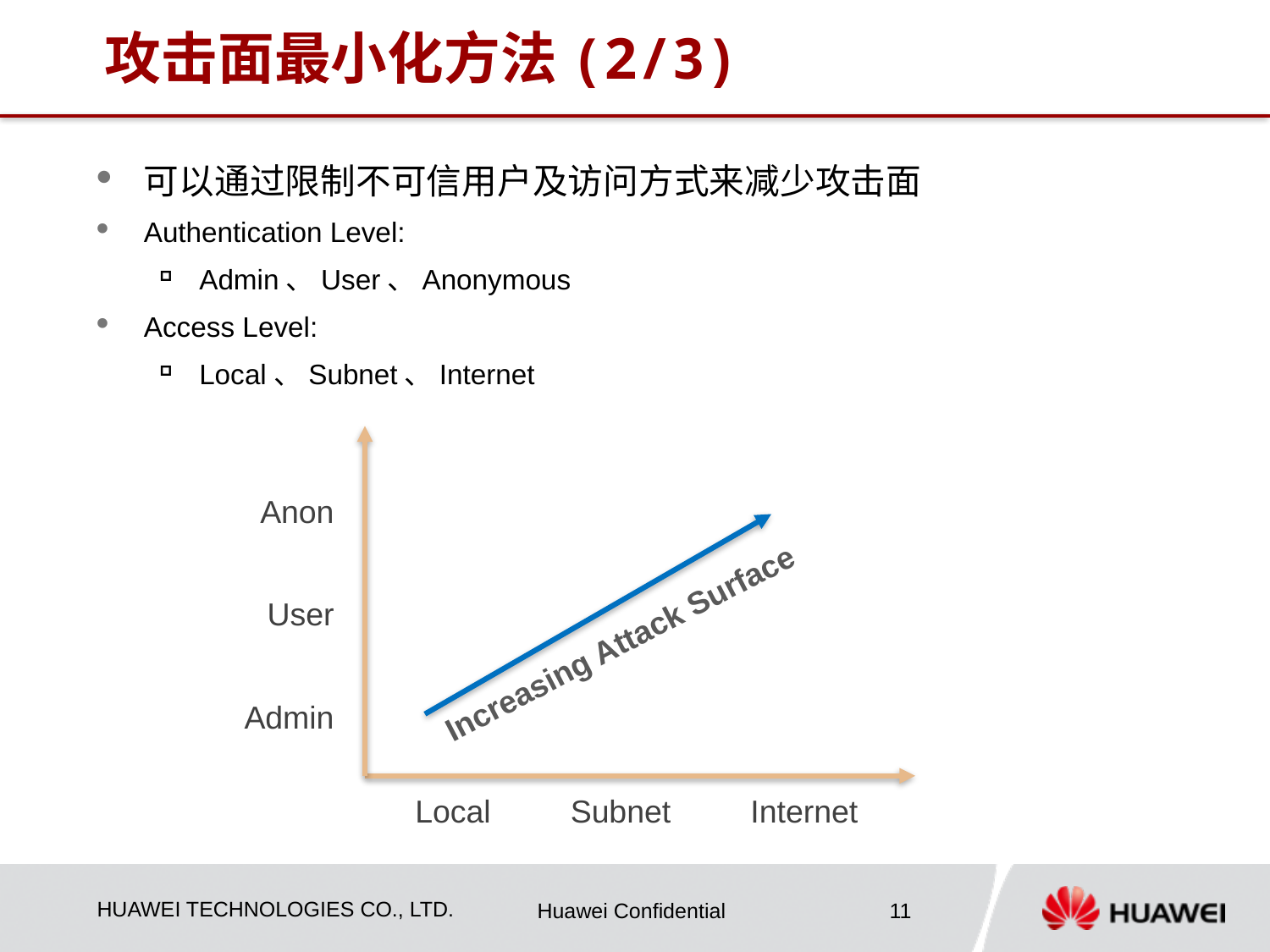

# 攻击面最小化方法(2/3)
可以通过限制不可信用户及访问方式来减少攻击面
Authentication Level:
Admin、User、Anonymous
Access Level:
Local、Subnet、Internet

Anon

User

Admin
Increasing Attack Surface
Local         Subnet         Internet